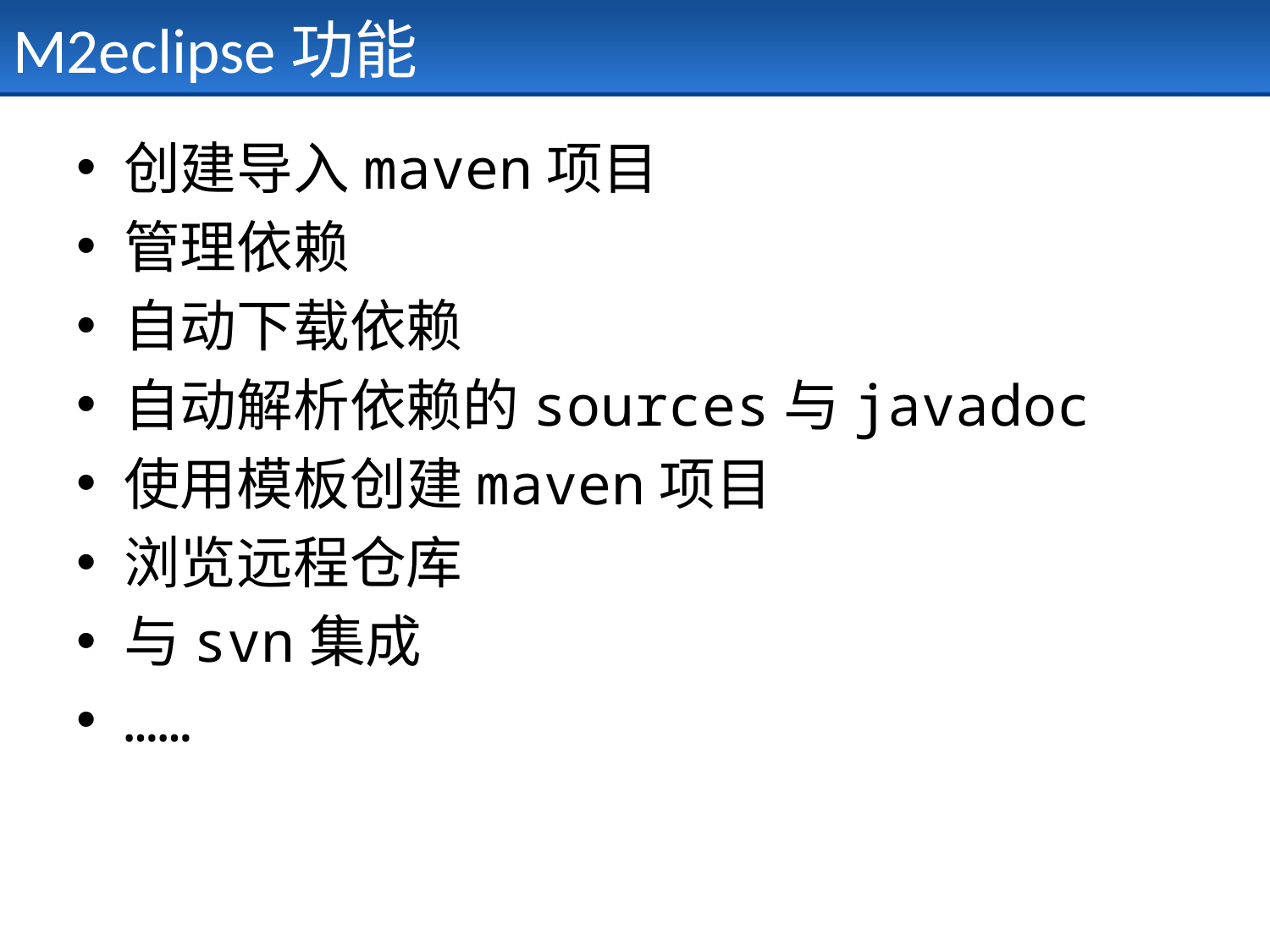

# M2eclipse功能
创建导入maven项目
管理依赖
自动下载依赖
自动解析依赖的sources与javadoc
使用模板创建maven项目
浏览远程仓库
与svn集成
……